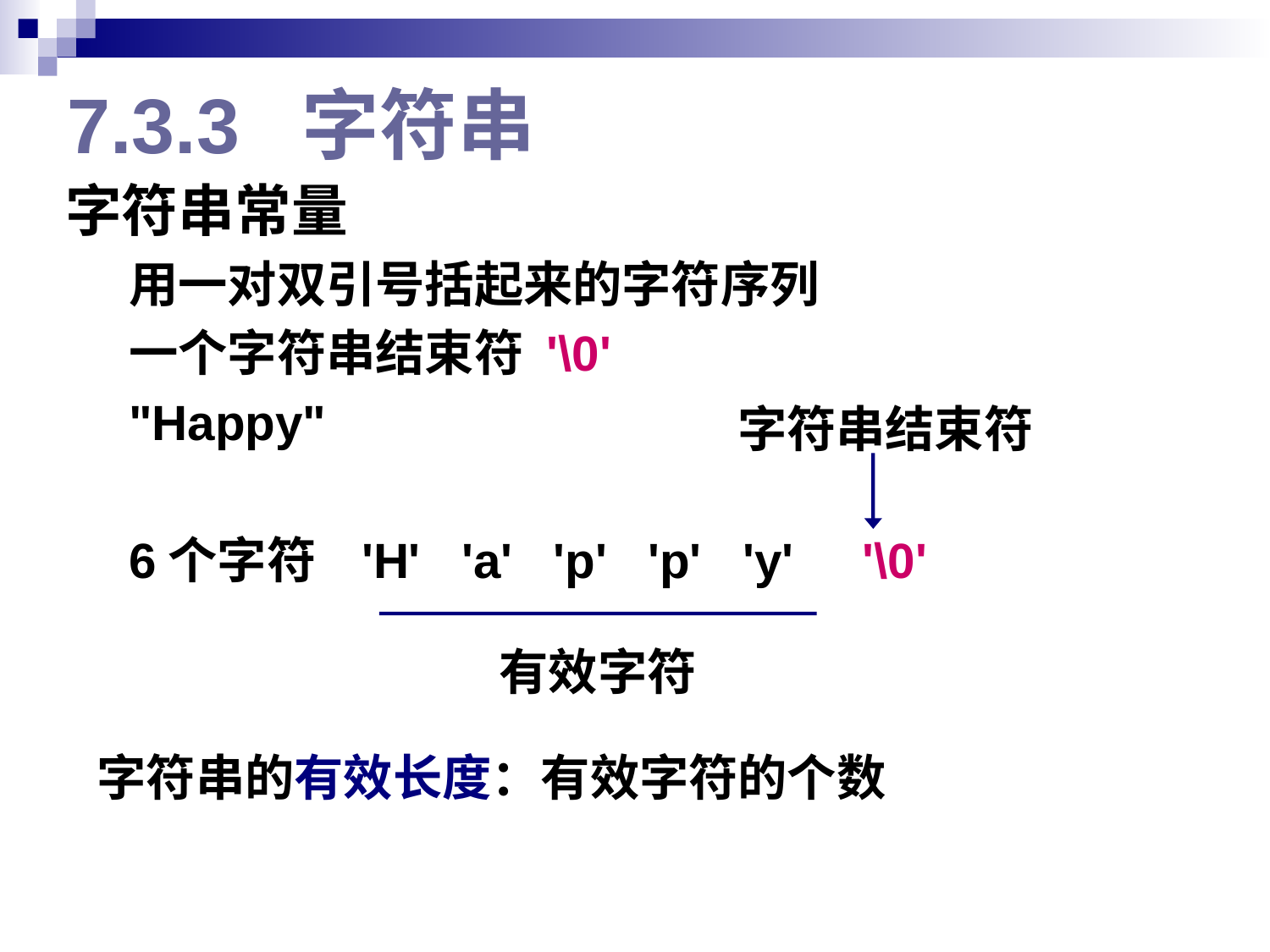

# 7.3.3  字符串
字符串常量
用一对双引号括起来的字符序列
一个字符串结束符 '\0'
"Happy"

6个字符   'H'   'a'   'p'   'p'   'y'     '\0'
字符串结束符

有效字符
字符串的有效长度：有效字符的个数